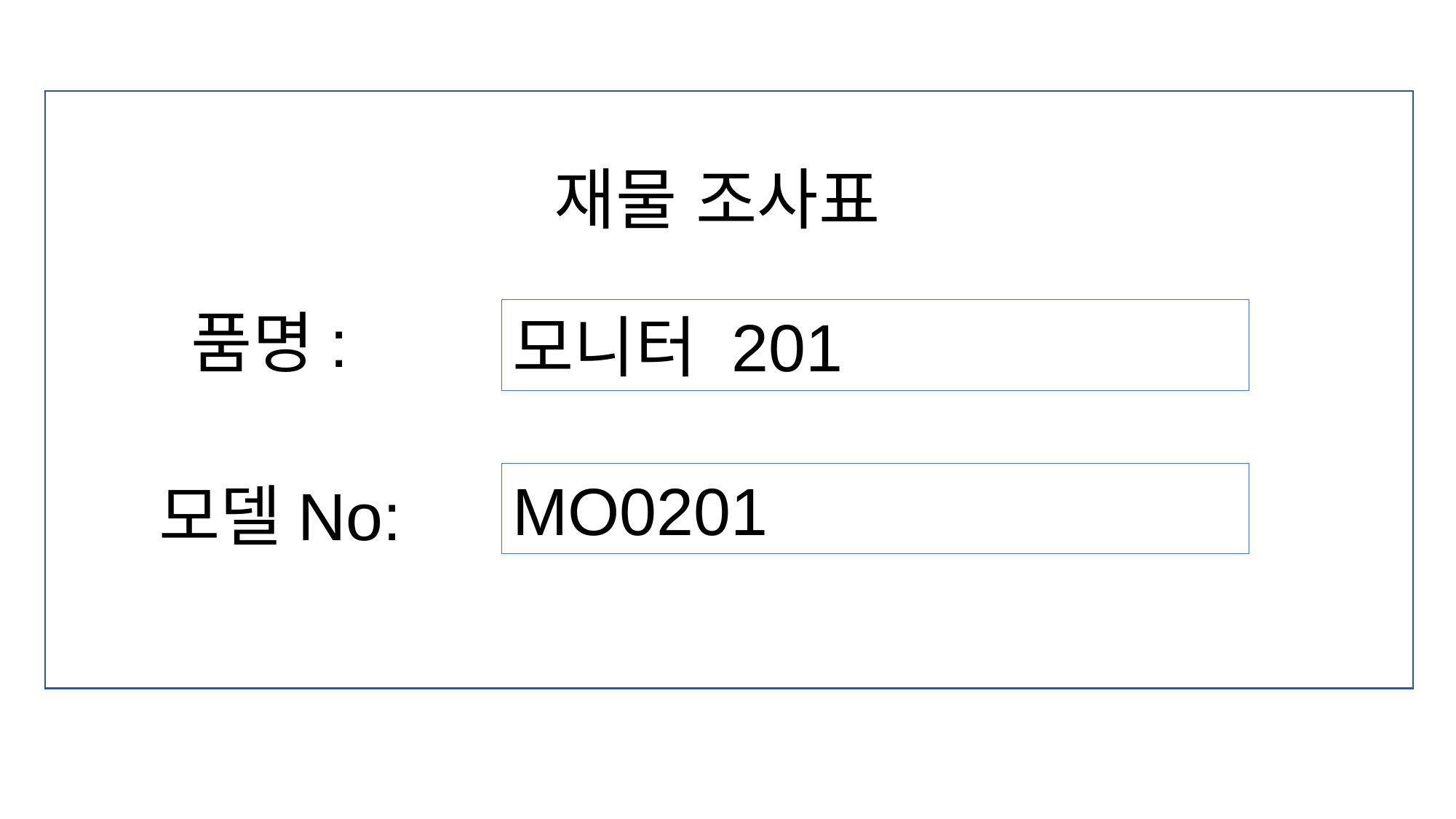

재물 조사표
품명:
모니터 201
MO0201
모델No: